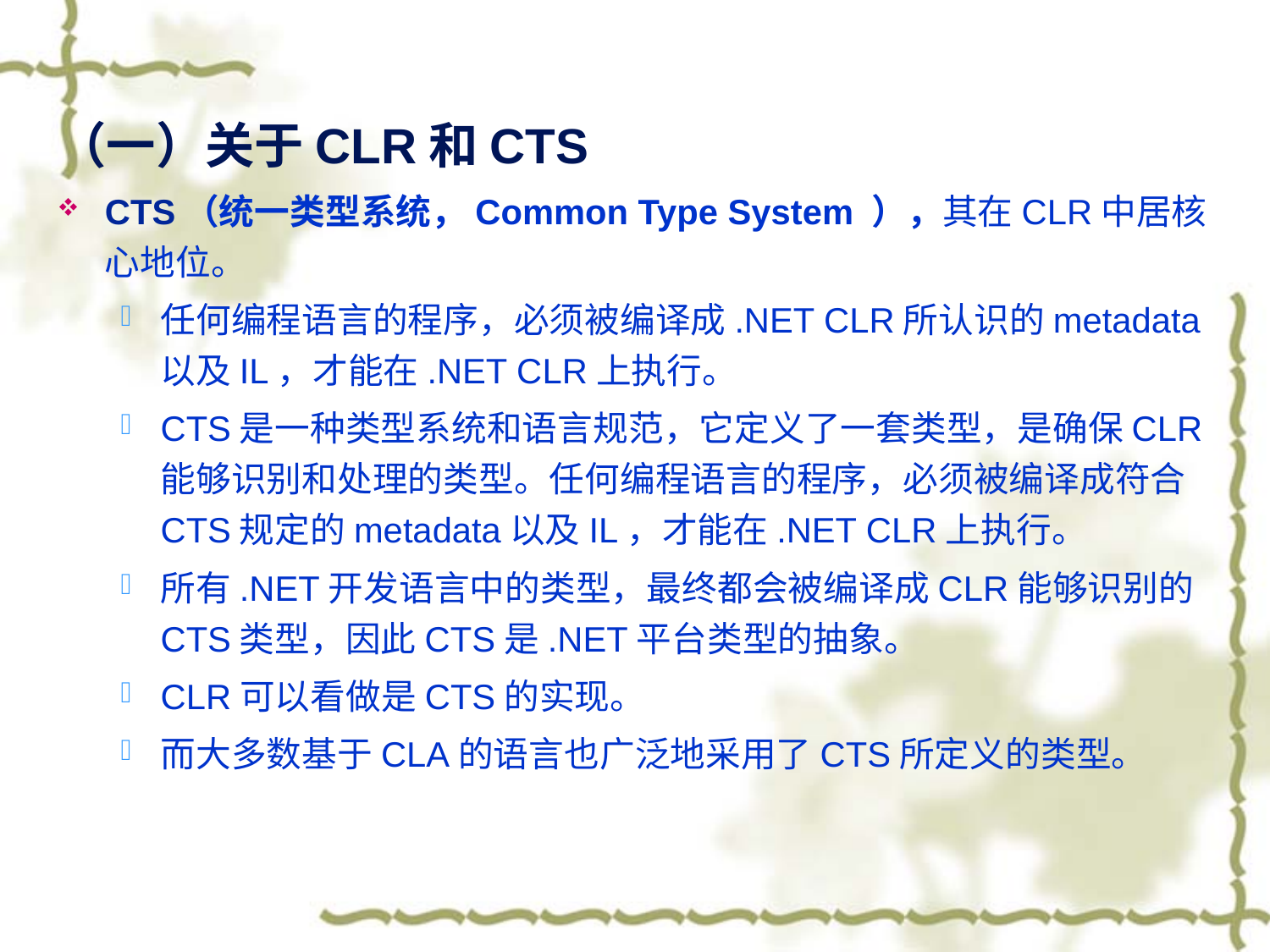

（一）关于CLR和CTS
CTS（统一类型系统，Common Type System ），其在CLR中居核心地位。
任何编程语言的程序，必须被编译成.NET CLR所认识的metadata以及IL，才能在.NET CLR上执行。
CTS是一种类型系统和语言规范，它定义了一套类型，是确保CLR能够识别和处理的类型。任何编程语言的程序，必须被编译成符合CTS规定的metadata以及IL，才能在.NET CLR上执行。
所有.NET开发语言中的类型，最终都会被编译成CLR能够识别的CTS类型，因此CTS是.NET平台类型的抽象。
CLR可以看做是CTS的实现。
而大多数基于CLA的语言也广泛地采用了CTS所定义的类型。